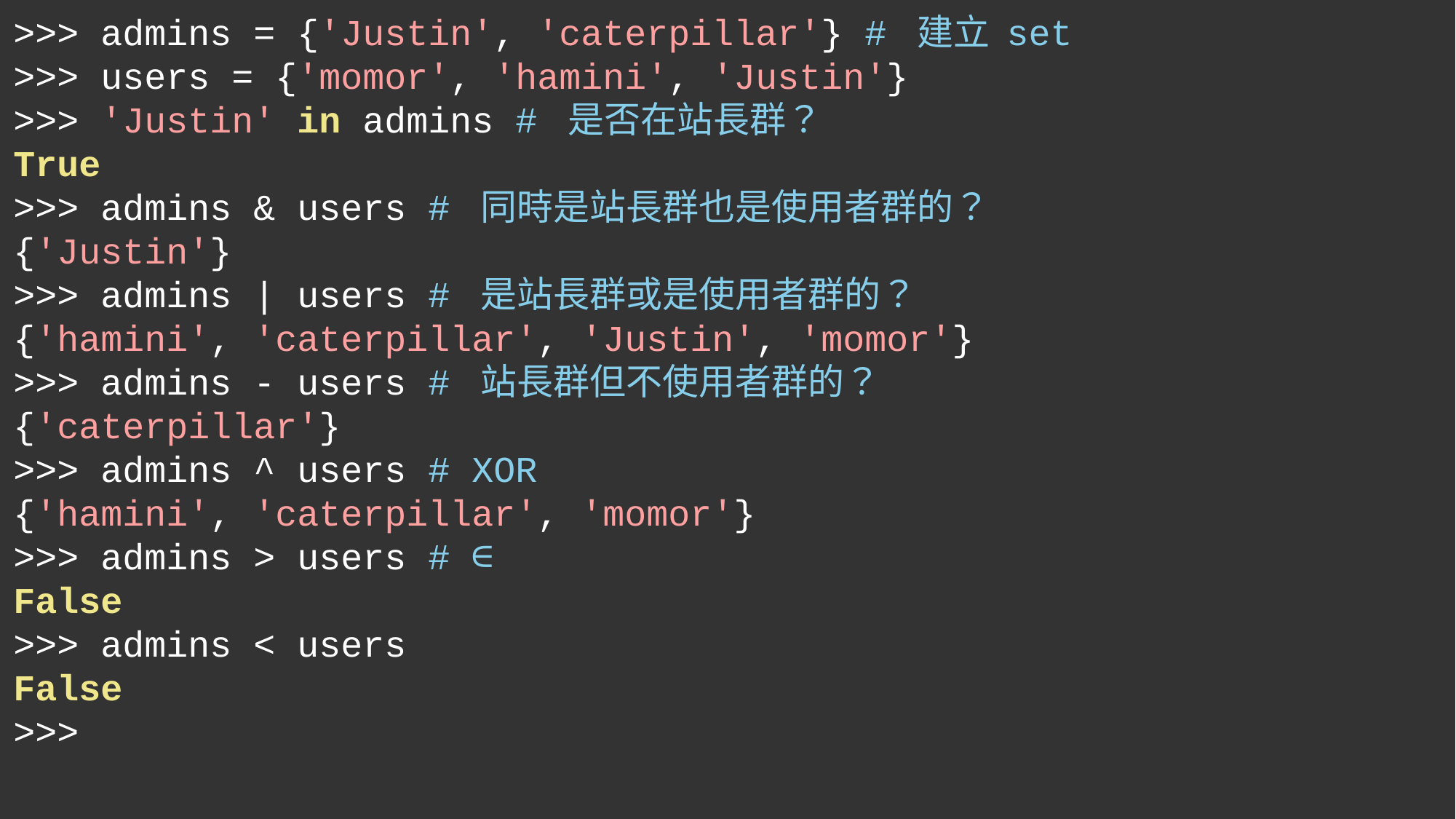

>>> admins = {'Justin', 'caterpillar'} # 建立 set
>>> users = {'momor', 'hamini', 'Justin'}
>>> 'Justin' in admins # 是否在站長群？
True
>>> admins & users # 同時是站長群也是使用者群的？
{'Justin'}
>>> admins | users # 是站長群或是使用者群的？
{'hamini', 'caterpillar', 'Justin', 'momor'}
>>> admins - users # 站長群但不使用者群的？
{'caterpillar'}
>>> admins ^ users # XOR
{'hamini', 'caterpillar', 'momor'}
>>> admins > users # ∈
False
>>> admins < users
False
>>>